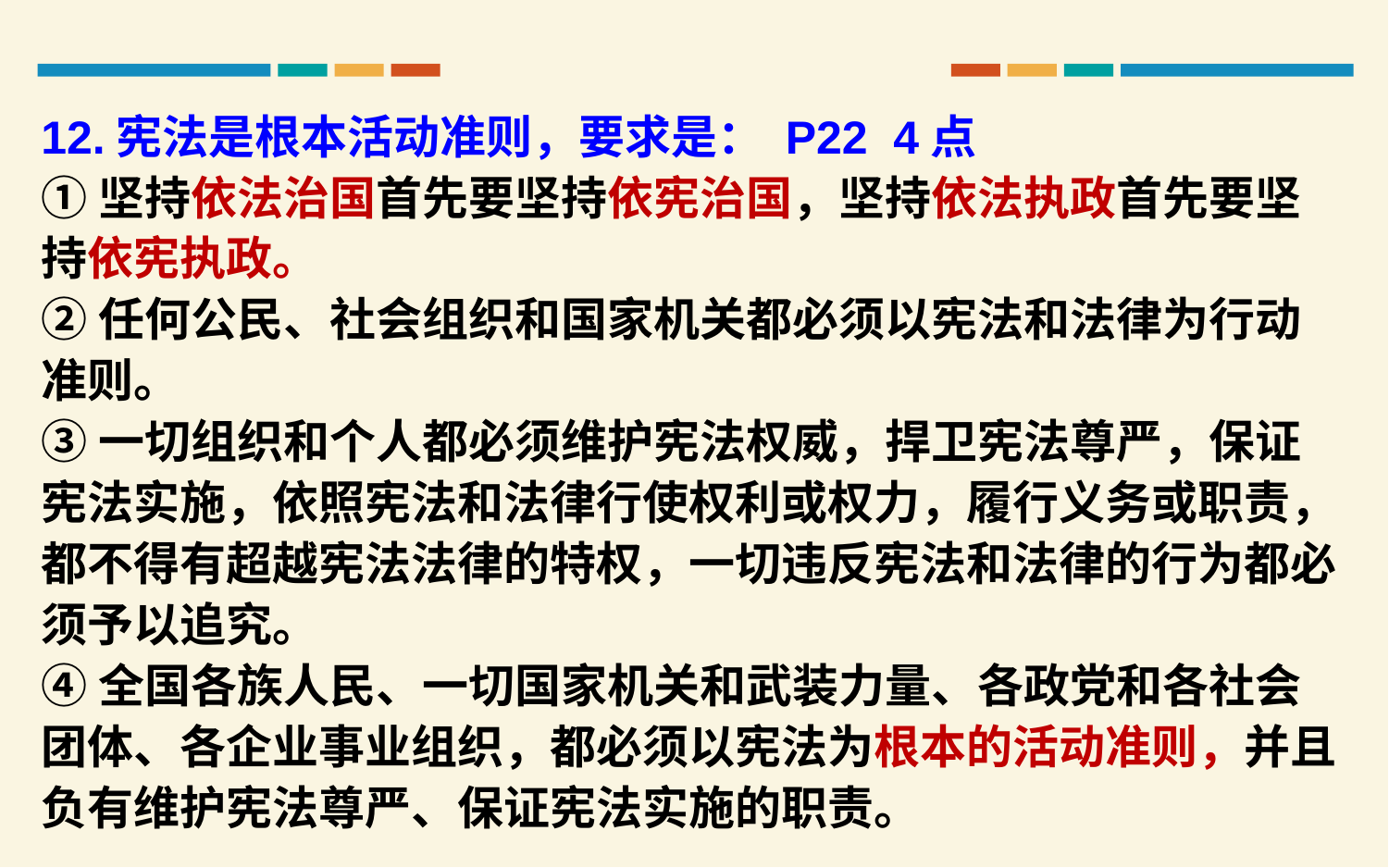

12.宪法是根本活动准则，要求是： P22  4点
①坚持依法治国首先要坚持依宪治国，坚持依法执政首先要坚持依宪执政。
②任何公民、社会组织和国家机关都必须以宪法和法律为行动准则。
③一切组织和个人都必须维护宪法权威，捍卫宪法尊严，保证宪法实施，依照宪法和法律行使权利或权力，履行义务或职责，都不得有超越宪法法律的特权，一切违反宪法和法律的行为都必须予以追究。
④全国各族人民、一切国家机关和武装力量、各政党和各社会团体、各企业事业组织，都必须以宪法为根本的活动准则，并且负有维护宪法尊严、保证宪法实施的职责。